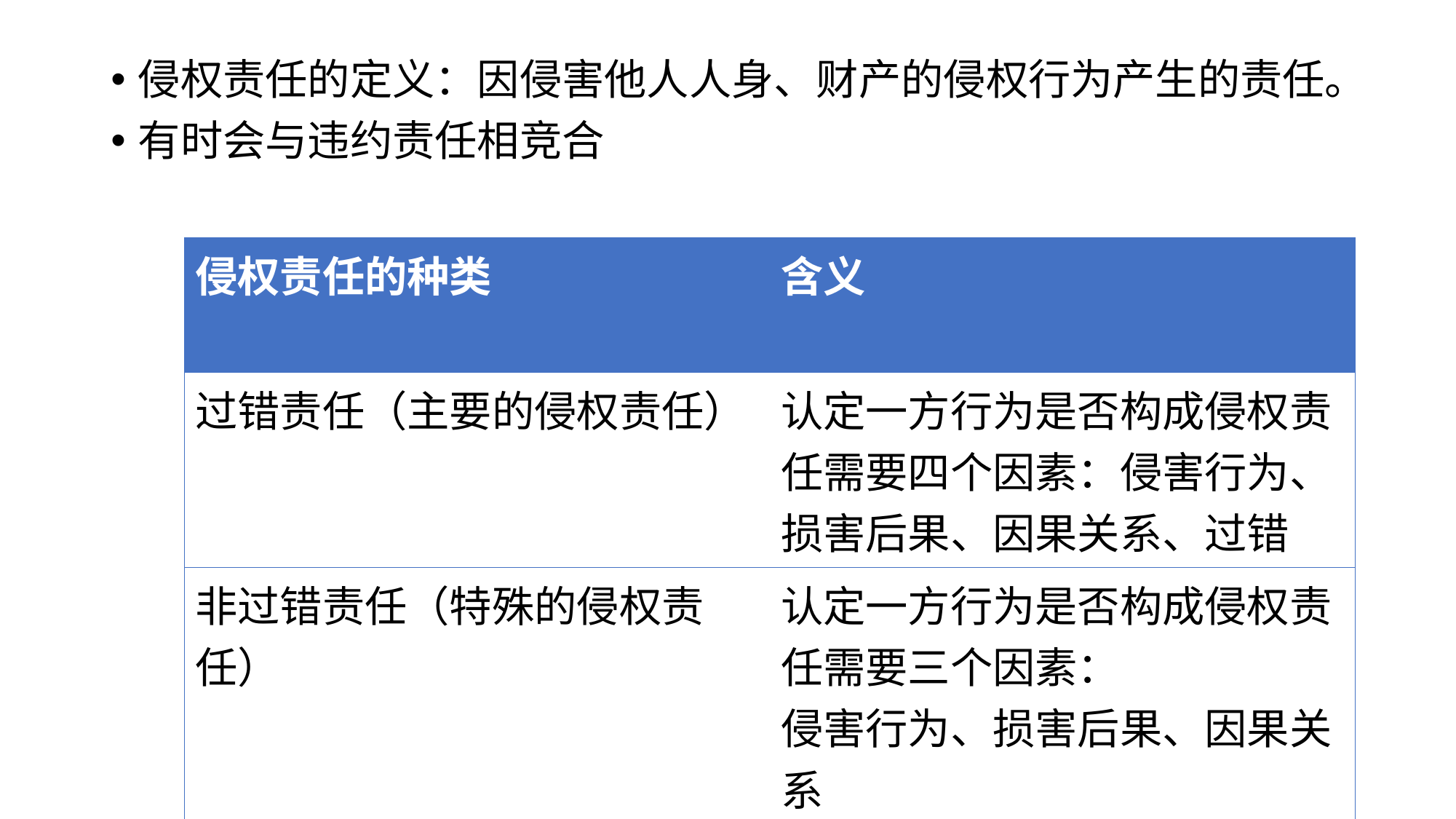

侵权责任的定义：因侵害他人人身、财产的侵权行为产生的责任。
有时会与违约责任相竞合

| 侵权责任的种类 | 含义 |
| --- | --- |
| 过错责任（主要的侵权责任） | 认定一方行为是否构成侵权责任需要四个因素：侵害行为、损害后果、因果关系、过错 |
| 非过错责任（特殊的侵权责任） | 认定一方行为是否构成侵权责任需要三个因素： 侵害行为、损害后果、因果关系 |